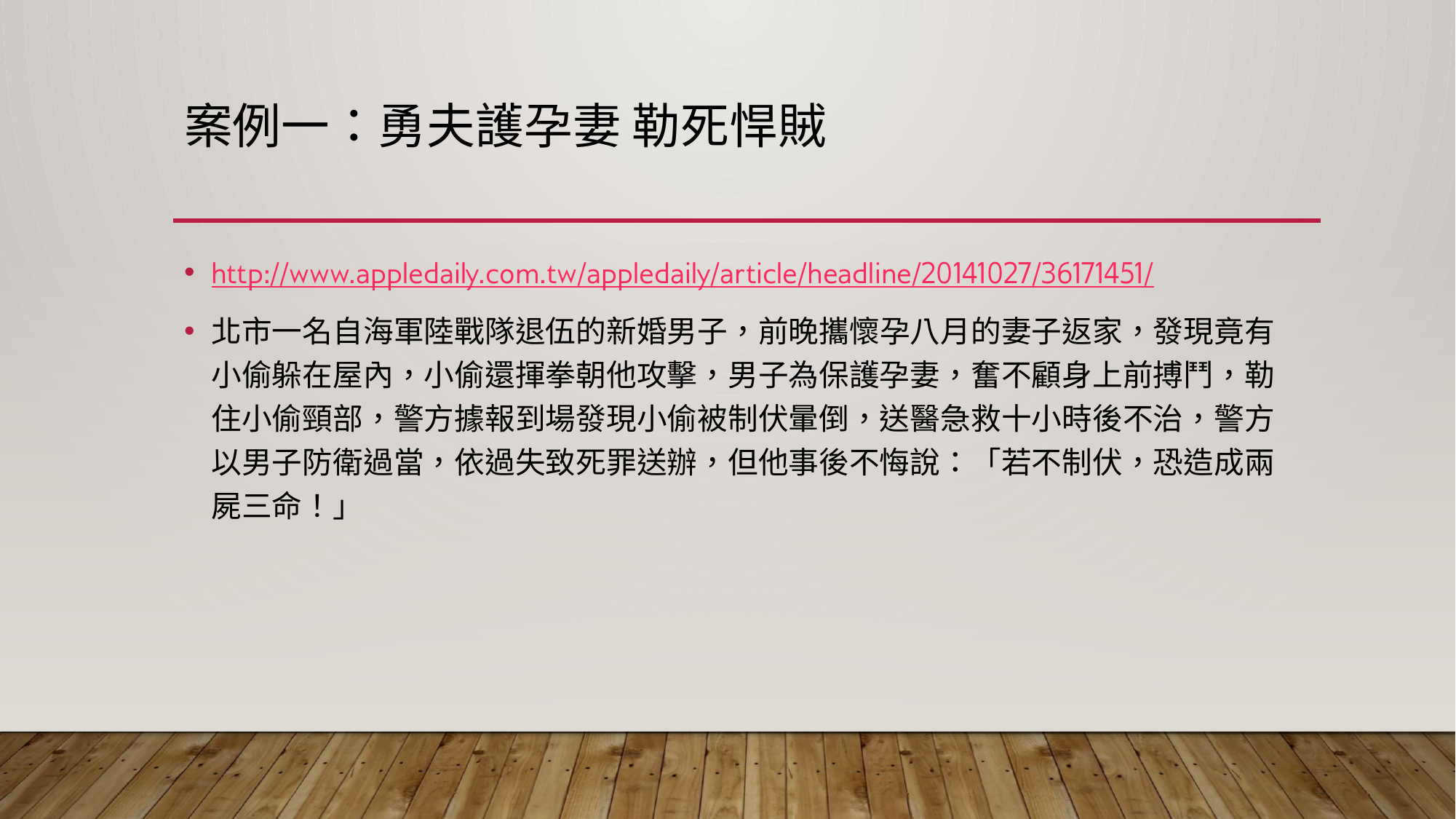

# 案例一：勇夫護孕妻 勒死悍賊
http://www.appledaily.com.tw/appledaily/article/headline/20141027/36171451/
北市一名自海軍陸戰隊退伍的新婚男子，前晚攜懷孕八月的妻子返家，發現竟有小偷躲在屋內，小偷還揮拳朝他攻擊，男子為保護孕妻，奮不顧身上前搏鬥，勒住小偷頸部，警方據報到場發現小偷被制伏暈倒，送醫急救十小時後不治，警方以男子防衛過當，依過失致死罪送辦，但他事後不悔說：「若不制伏，恐造成兩屍三命！」